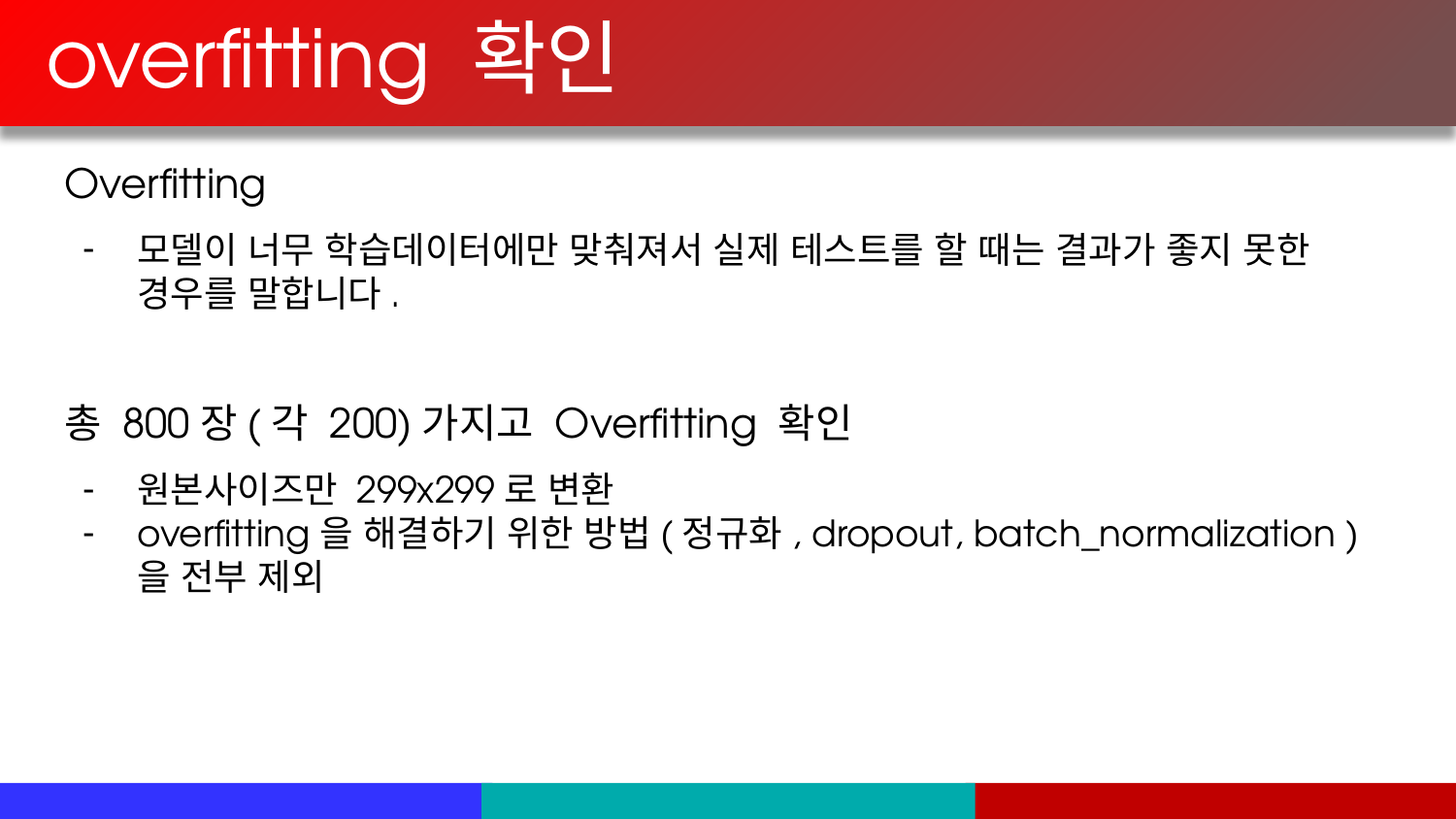

# overfitting 확인
Overfitting
모델이 너무 학습데이터에만 맞춰져서 실제 테스트를 할 때는 결과가 좋지 못한 경우를 말합니다.

총 800장(각 200)가지고 Overfitting 확인
원본사이즈만 299x299로 변환
overfitting을 해결하기 위한 방법(정규화, dropout, batch_normalization )을 전부 제외